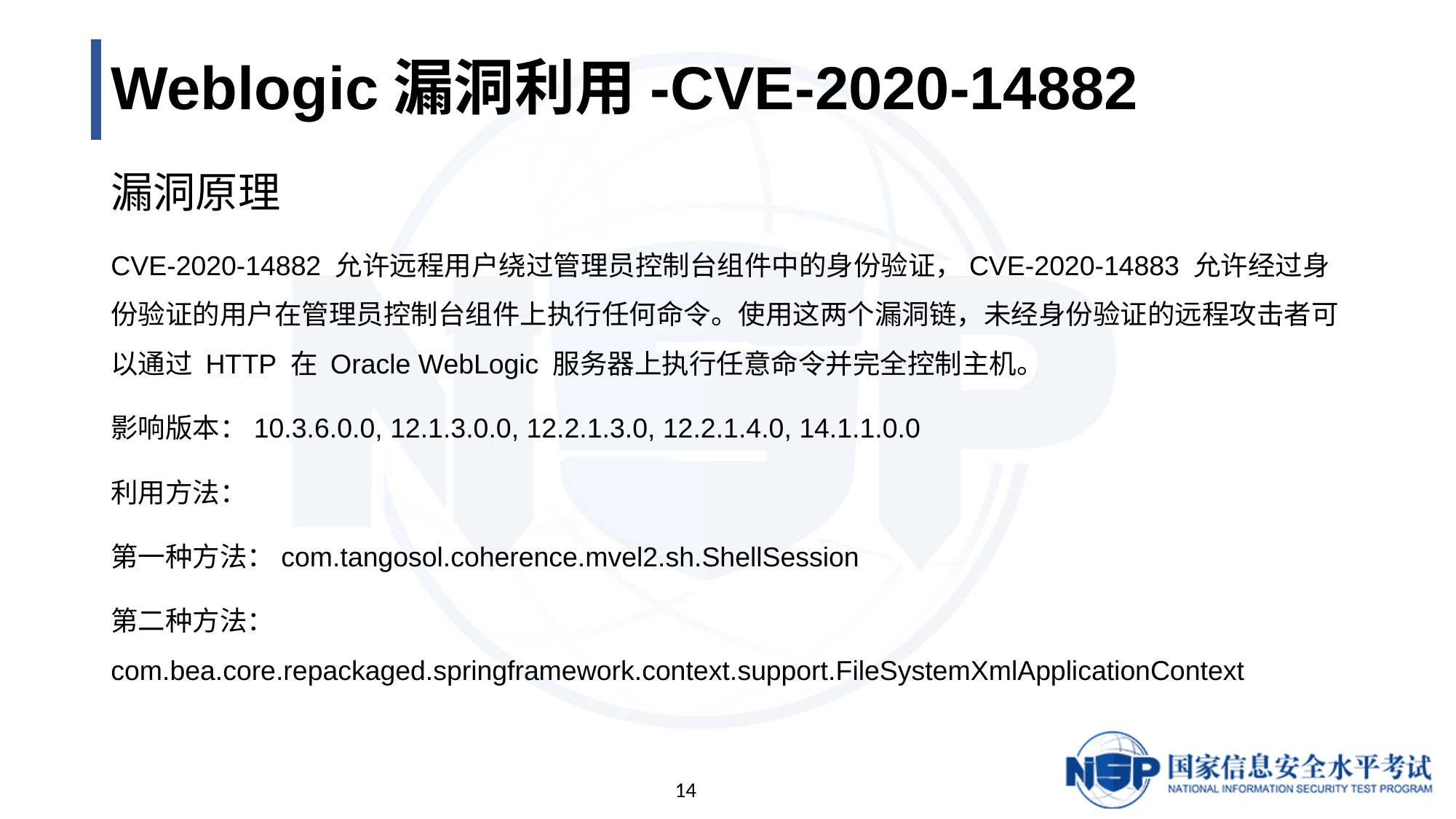

# Weblogic漏洞利用-CVE-2020-14882
漏洞原理
CVE-2020-14882 允许远程用户绕过管理员控制台组件中的身份验证，CVE-2020-14883 允许经过身份验证的用户在管理员控制台组件上执行任何命令。使用这两个漏洞链，未经身份验证的远程攻击者可以通过 HTTP 在 Oracle WebLogic 服务器上执行任意命令并完全控制主机。
影响版本：10.3.6.0.0, 12.1.3.0.0, 12.2.1.3.0, 12.2.1.4.0, 14.1.1.0.0
利用方法：
第一种方法：com.tangosol.coherence.mvel2.sh.ShellSession
第二种方法：com.bea.core.repackaged.springframework.context.support.FileSystemXmlApplicationContext